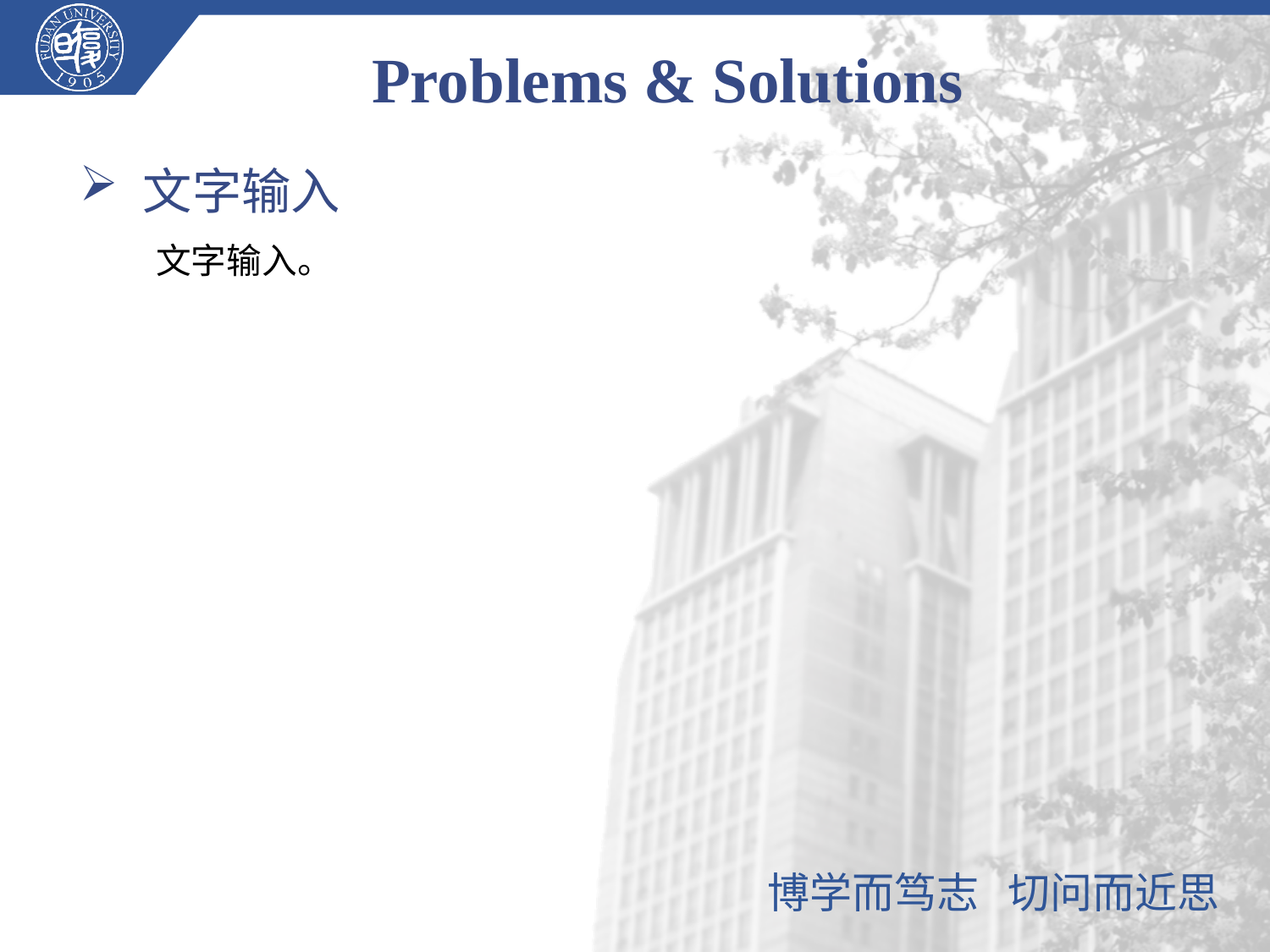

# Problems & Solutions
文字输入
文字输入。
博学而笃志   切问而近思
20